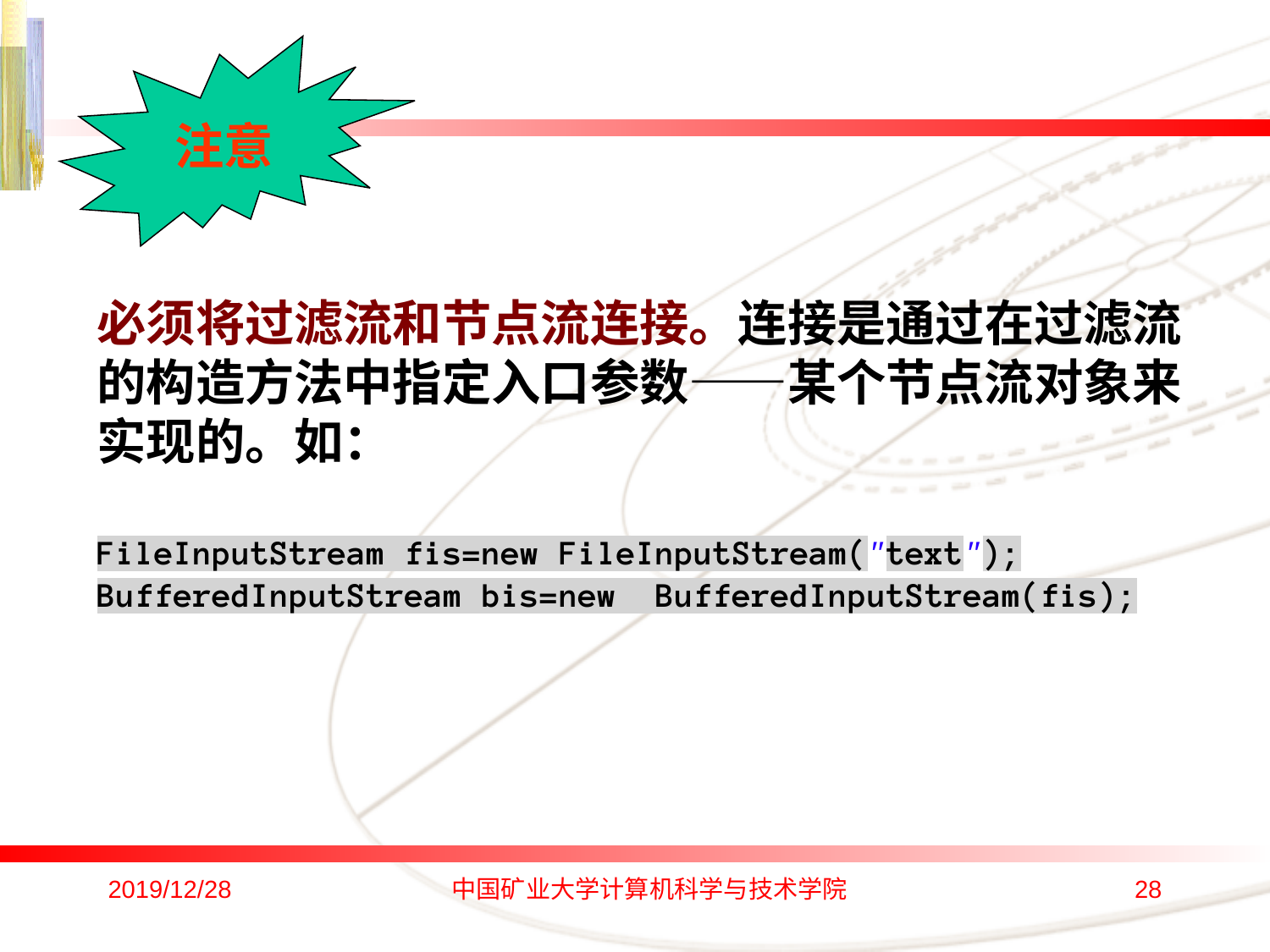

注意
必须将过滤流和节点流连接。连接是通过在过滤流的构造方法中指定入口参数——某个节点流对象来实现的。如：

FileInputStream fis=new FileInputStream("text");
BufferedInputStream bis=new  BufferedInputStream(fis);
2019/12/28
中国矿业大学计算机科学与技术学院
28